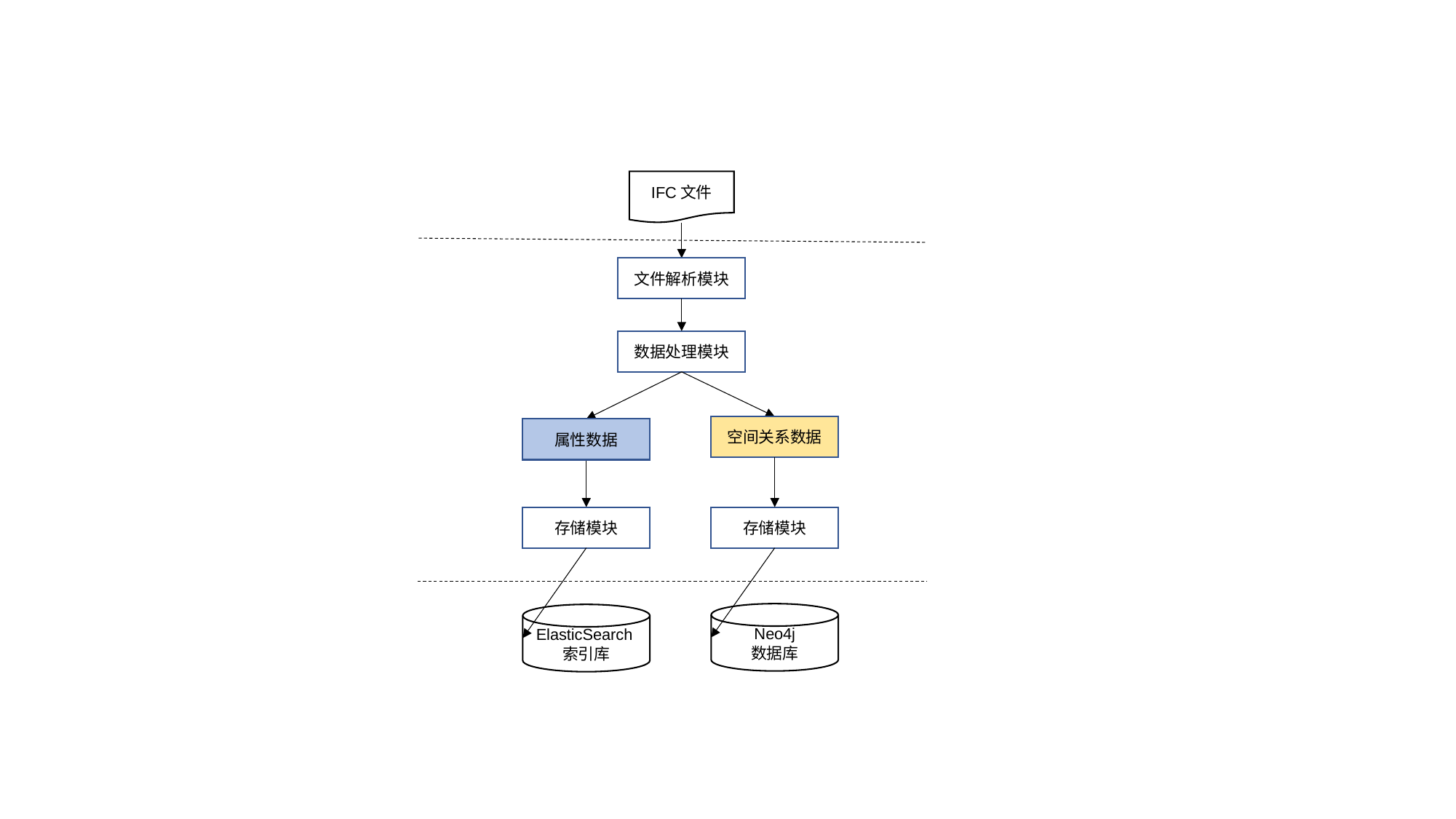

IFC文件
文件解析模块
数据处理模块
空间关系数据
属性数据
存储模块
存储模块
Neo4j
数据库
ElasticSearch索引库